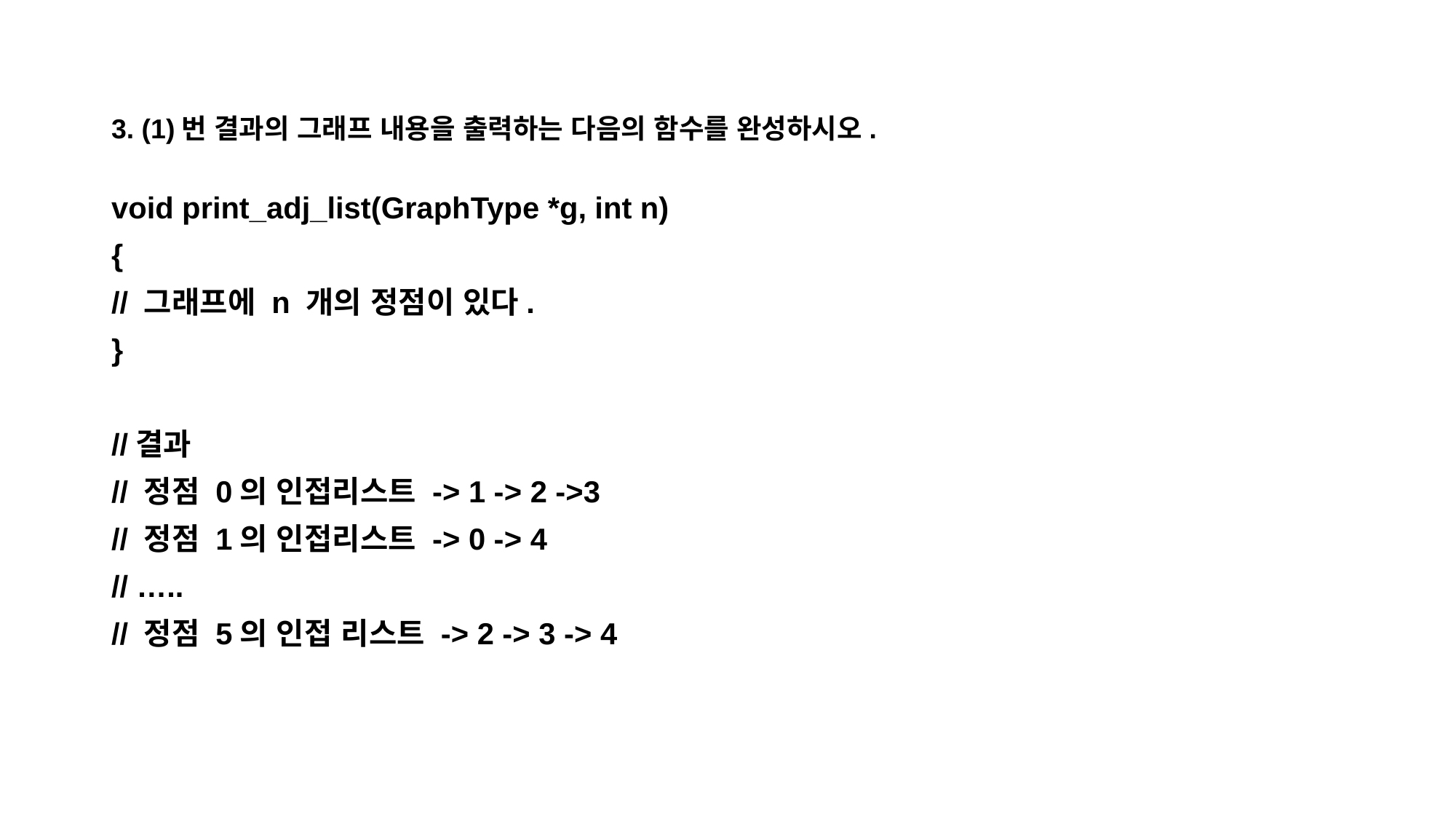

3. (1)번 결과의 그래프 내용을 출력하는 다음의 함수를 완성하시오.

void print_adj_list(GraphType *g, int n)
{
// 그래프에 n 개의 정점이 있다.
}

//결과
// 정점 0의 인접리스트 -> 1 -> 2 ->3
// 정점 1의 인접리스트 -> 0 -> 4
// …..
// 정점 5의 인접 리스트 -> 2 -> 3 -> 4